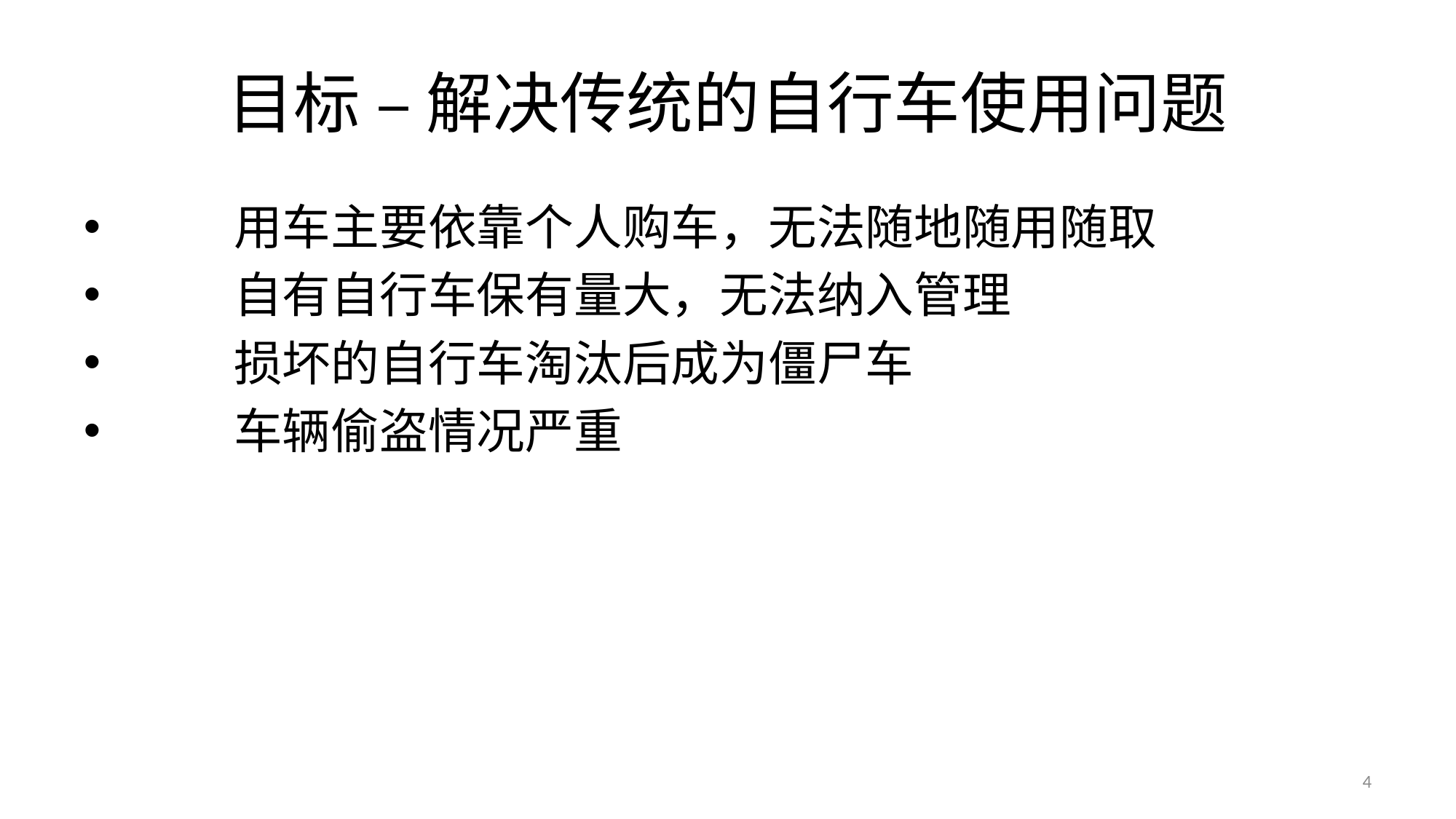

# 目标 – 解决传统的自行车使用问题
	用车主要依靠个人购车，无法随地随用随取
	自有自行车保有量大，无法纳入管理
	损坏的自行车淘汰后成为僵尸车
	车辆偷盗情况严重

4